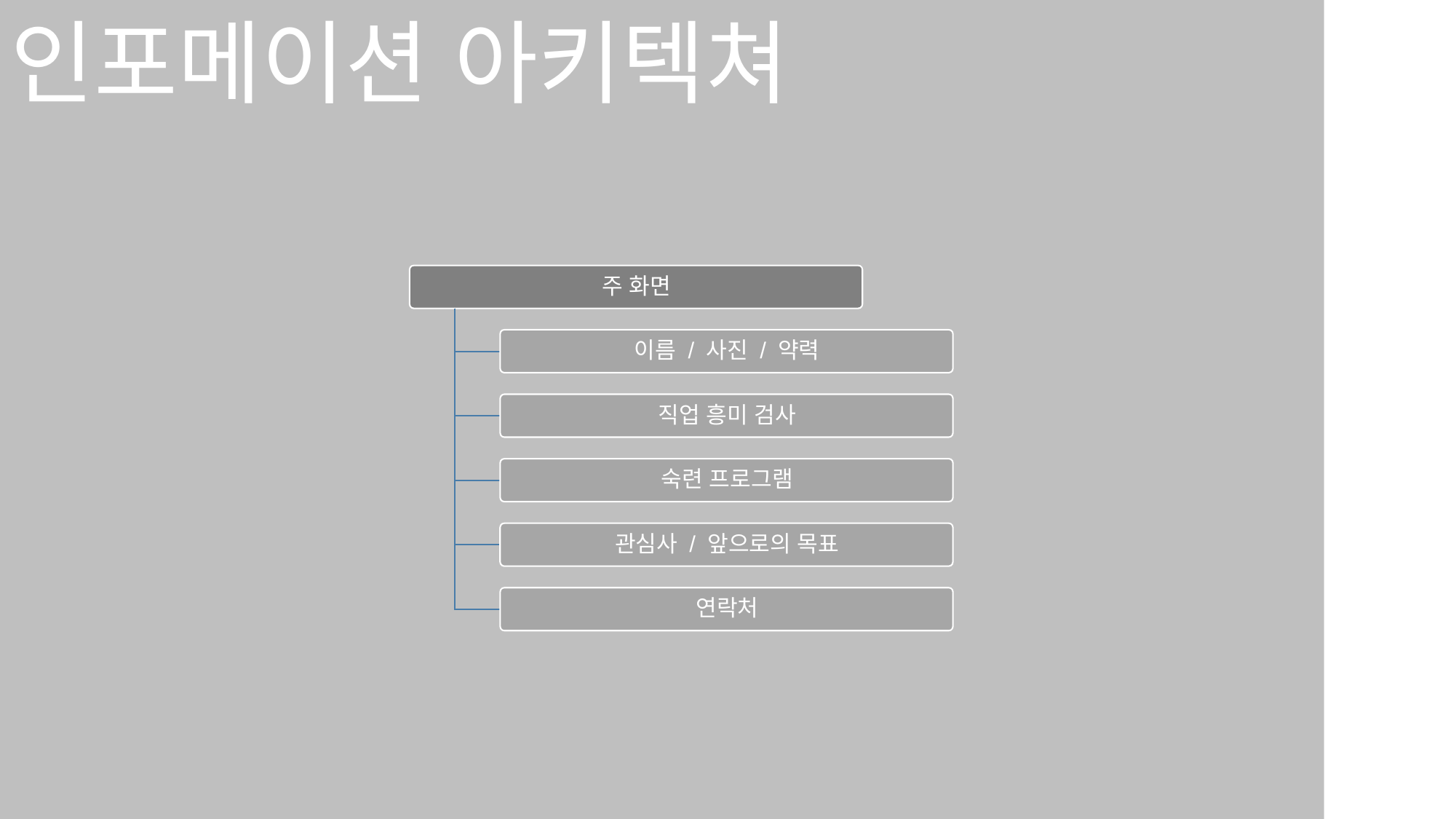

인포메이션 아키텍쳐
주 화면
이름 / 사진 / 약력
직업 흥미 검사
숙련 프로그램
관심사 / 앞으로의 목표
연락처